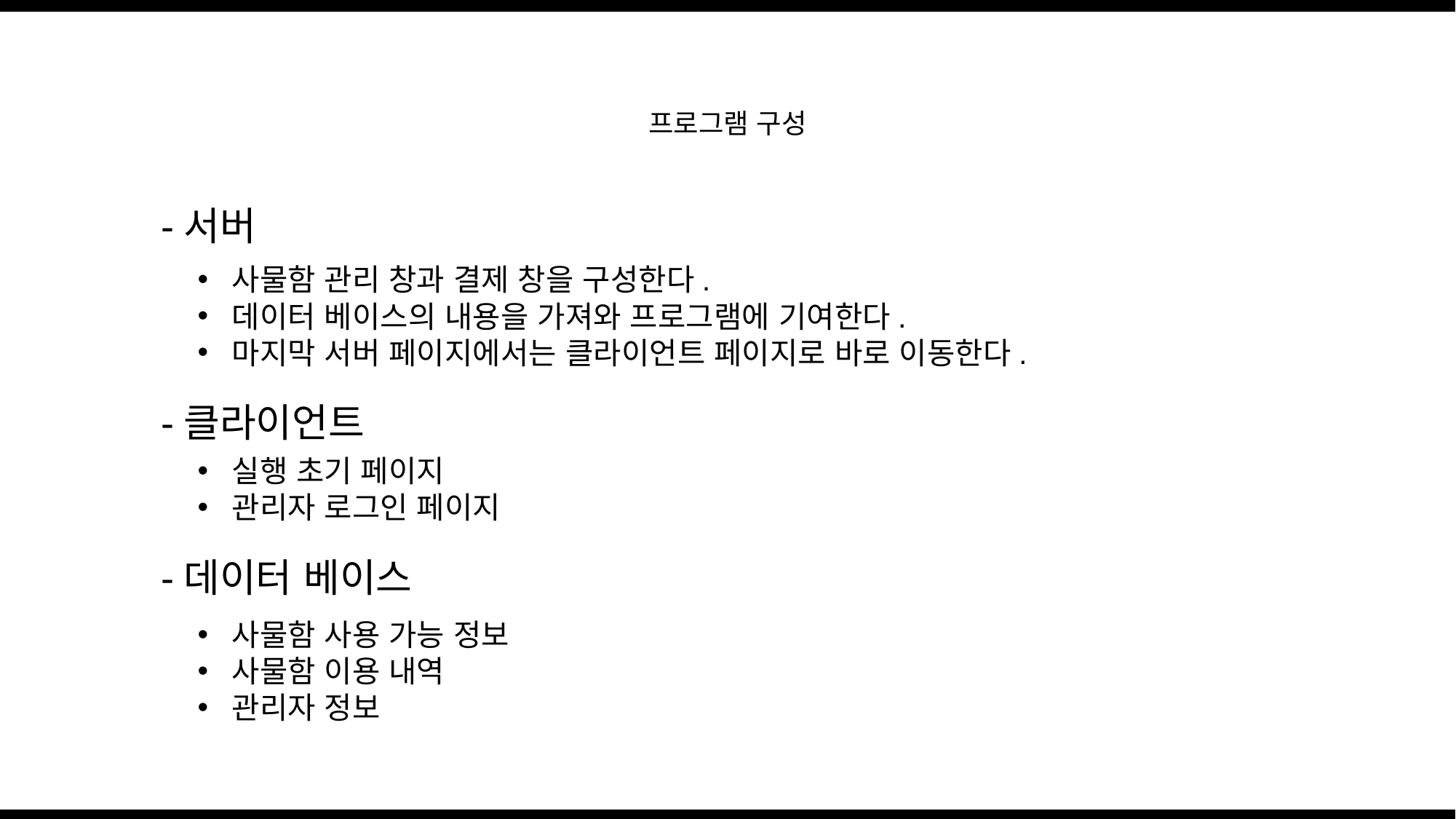

# 프로그램 구성
-서버
사물함 관리 창과 결제 창을 구성한다.
데이터 베이스의 내용을 가져와 프로그램에 기여한다.
마지막 서버 페이지에서는 클라이언트 페이지로 바로 이동한다.
-클라이언트
실행 초기 페이지
관리자 로그인 페이지
-데이터 베이스
사물함 사용 가능 정보
사물함 이용 내역
관리자 정보